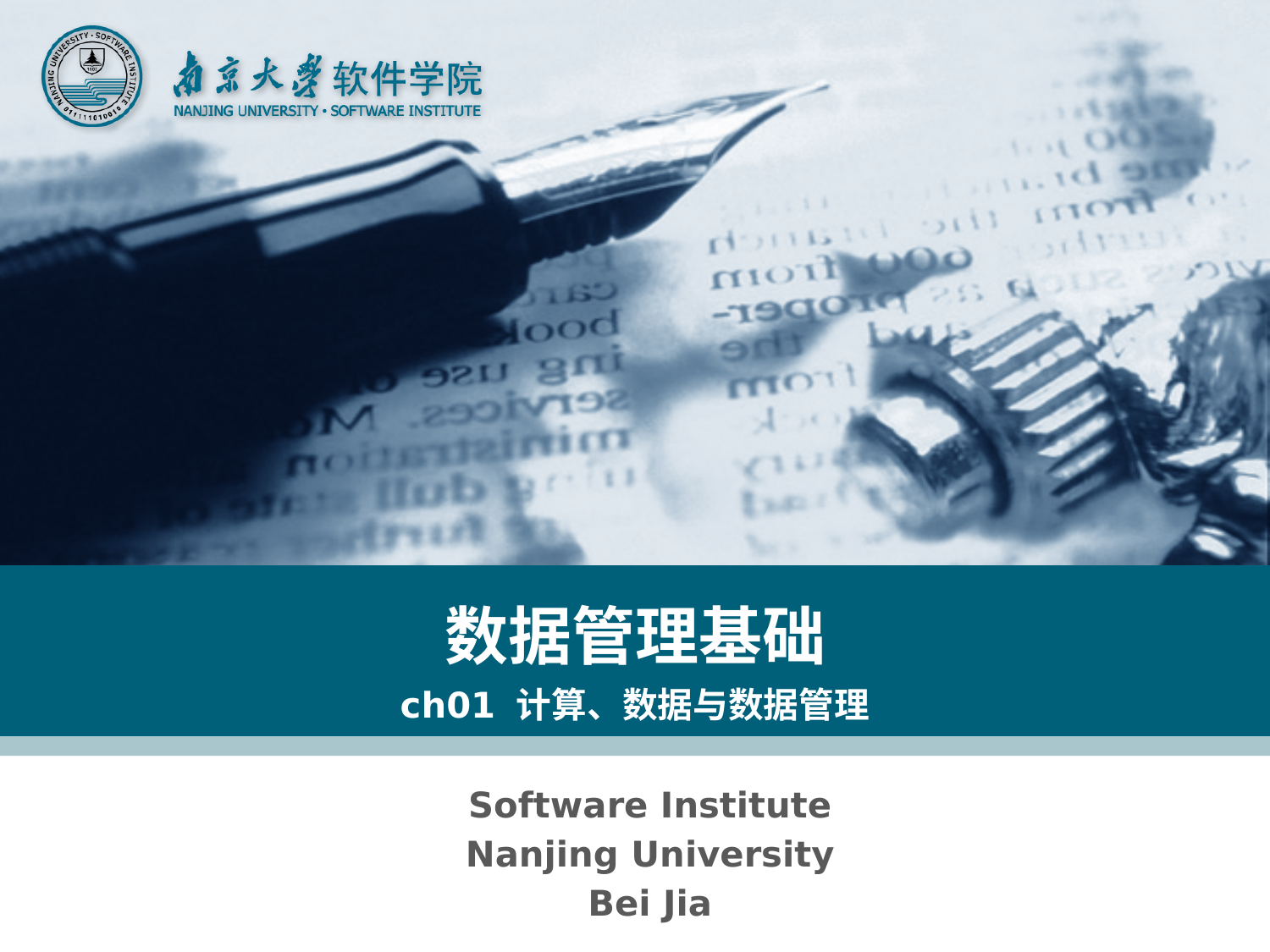

# 数据管理基础 ch01 计算、数据与数据管理
Software Institute
Nanjing University
Bei Jia